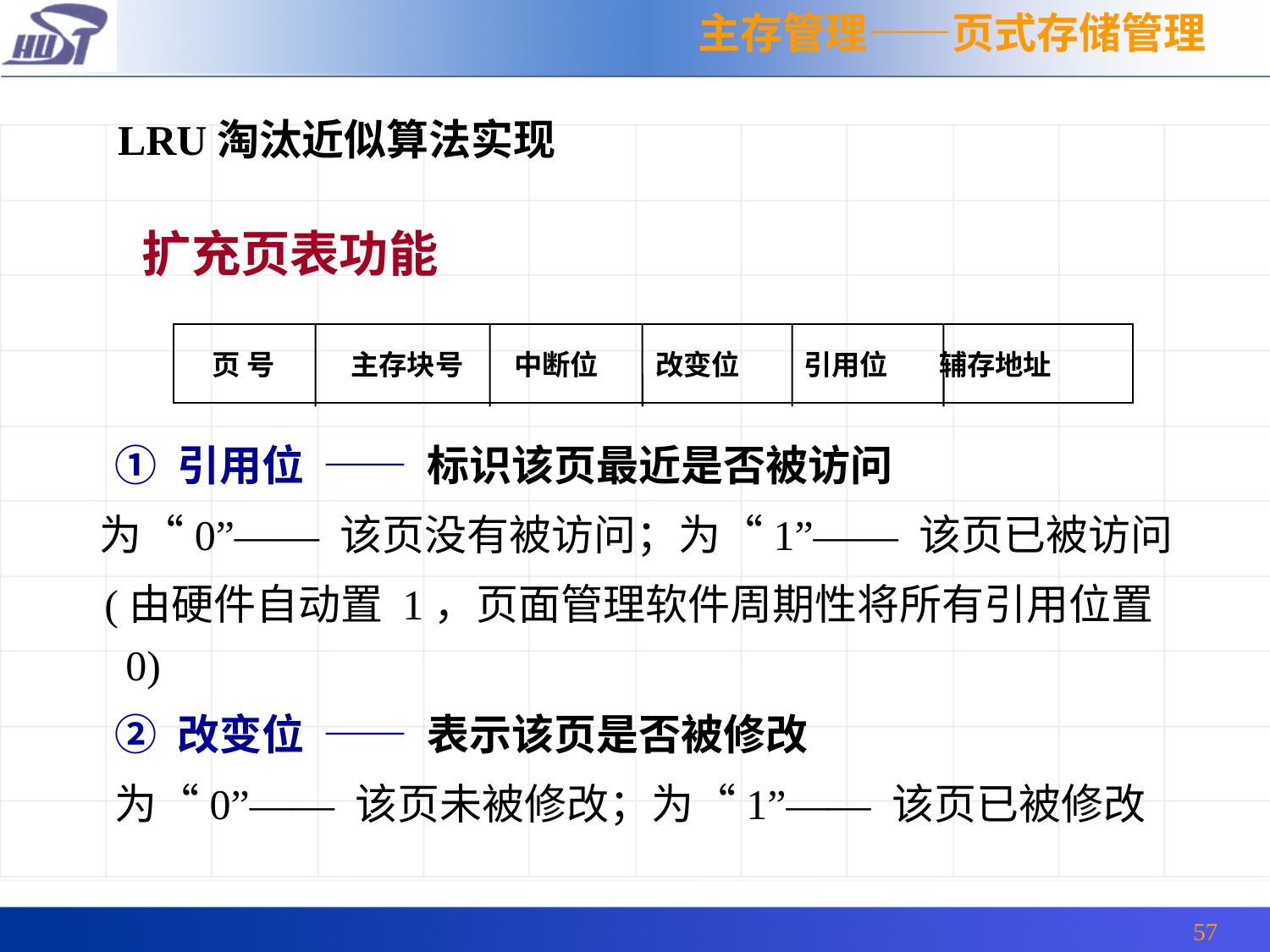

主存管理——页式存储管理
LRU淘汰近似算法实现
扩充页表功能
   页 号            主存块号        中断位         改变位          引用位        辅存地址

① 引用位  ——  标识该页最近是否被访问
    为“0”—— 该页没有被访问；为“1”—— 该页已被访问
     (由硬件自动置 1，页面管理软件周期性将所有引用位置 0)
② 改变位  ——  表示该页是否被修改
为“0”—— 该页未被修改；为“1”—— 该页已被修改
57